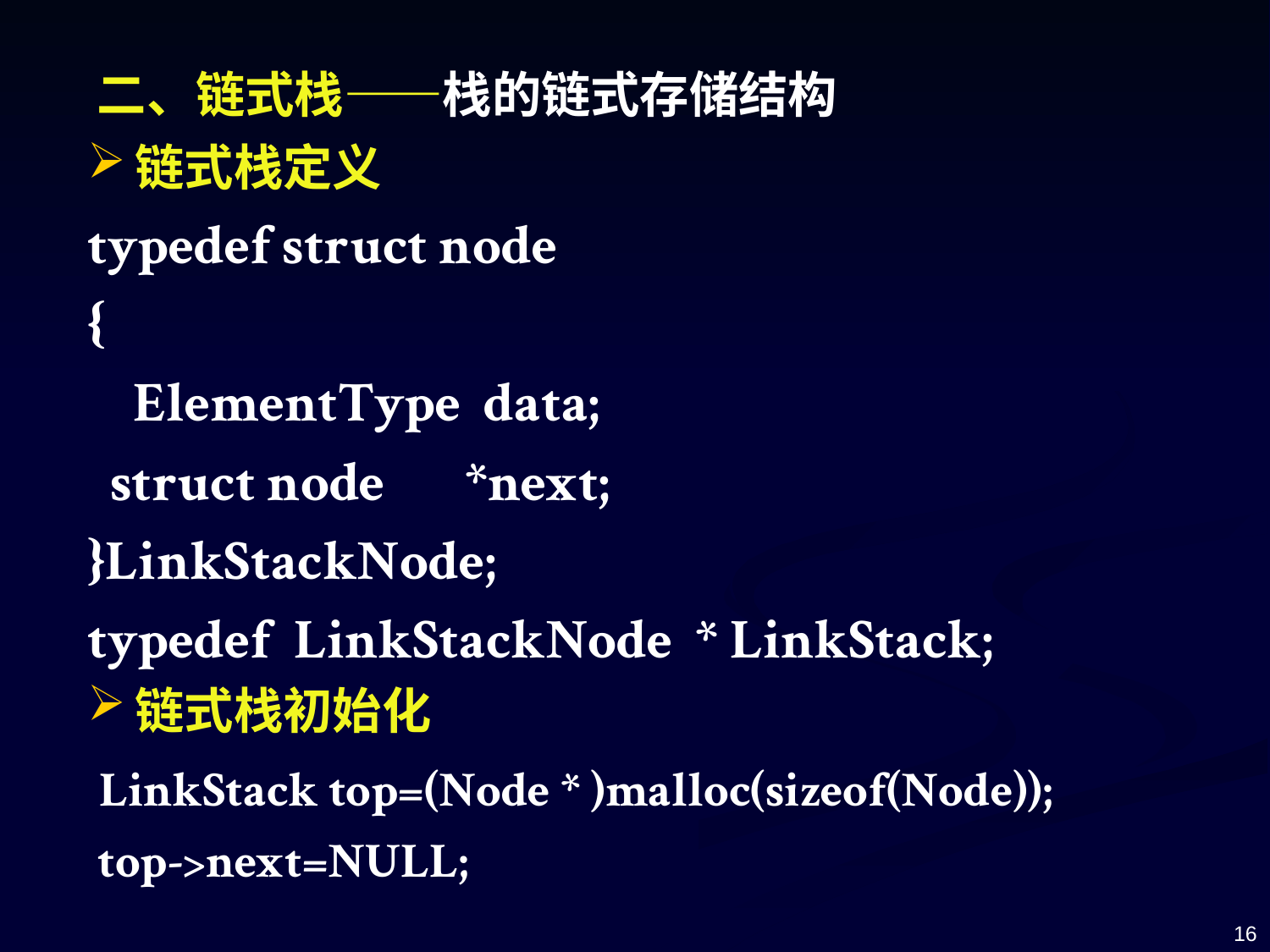

二、链式栈——栈的链式存储结构
链式栈定义
typedef struct node
{
    ElementType  data;
  struct node       *next;
}LinkStackNode;
typedef  LinkStackNode  * LinkStack;
链式栈初始化
 LinkStack top=(Node * )malloc(sizeof(Node));
 top->next=NULL;
16